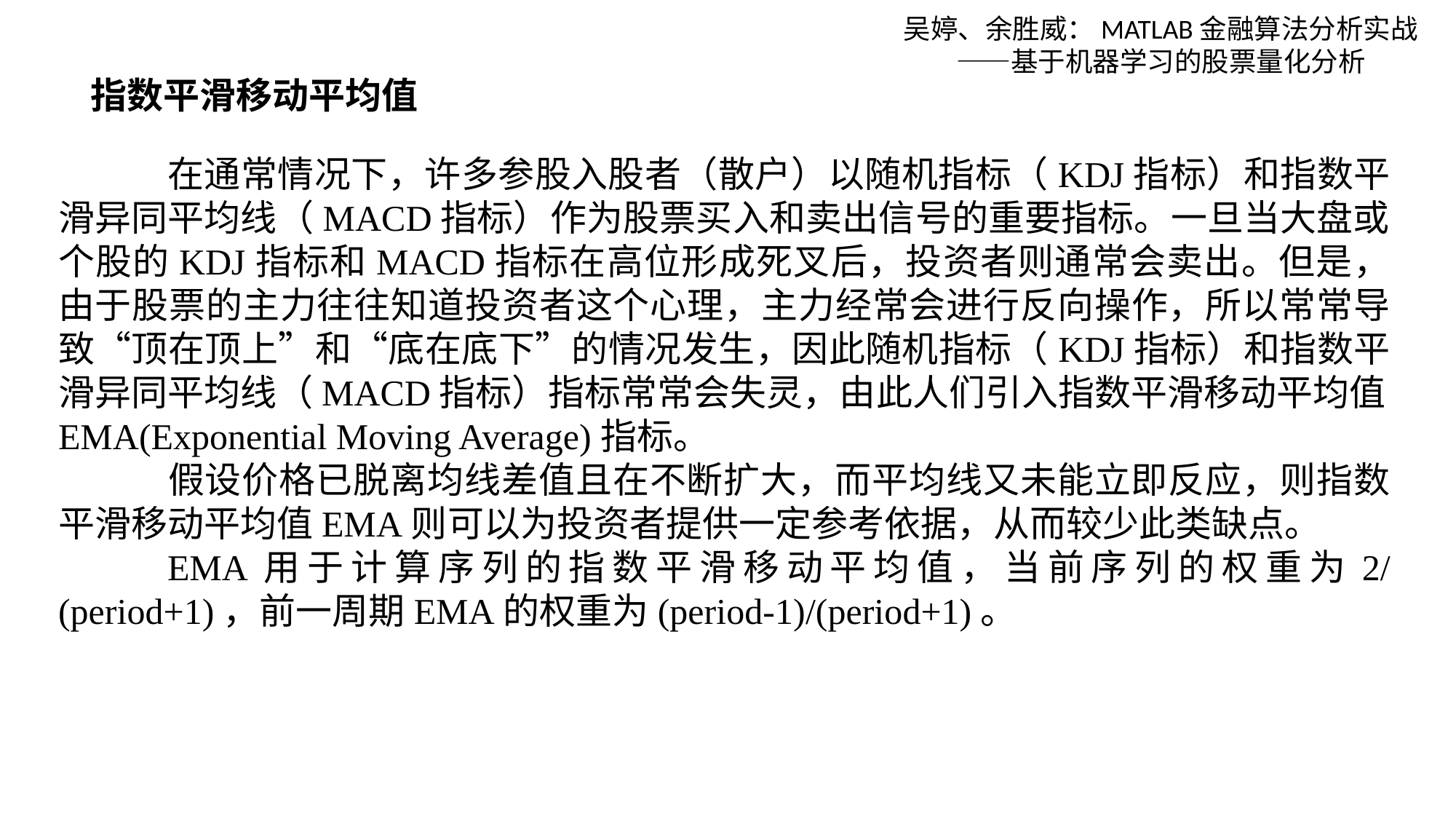

吴婷、余胜威：MATLAB金融算法分析实战——基于机器学习的股票量化分析
指数平滑移动平均值
        在通常情况下，许多参股入股者（散户）以随机指标（KDJ指标）和指数平滑异同平均线（MACD指标）作为股票买入和卖出信号的重要指标。一旦当大盘或个股的KDJ指标和MACD指标在高位形成死叉后，投资者则通常会卖出。但是，由于股票的主力往往知道投资者这个心理，主力经常会进行反向操作，所以常常导致“顶在顶上”和“底在底下”的情况发生，因此随机指标（KDJ指标）和指数平滑异同平均线（MACD指标）指标常常会失灵，由此人们引入指数平滑移动平均值EMA(Exponential Moving Average)指标。
	假设价格已脱离均线差值且在不断扩大，而平均线又未能立即反应，则指数平滑移动平均值EMA则可以为投资者提供一定参考依据，从而较少此类缺点。
	EMA用于计算序列的指数平滑移动平均值，当前序列的权重为2/(period+1)，前一周期EMA的权重为(period-1)/(period+1)。